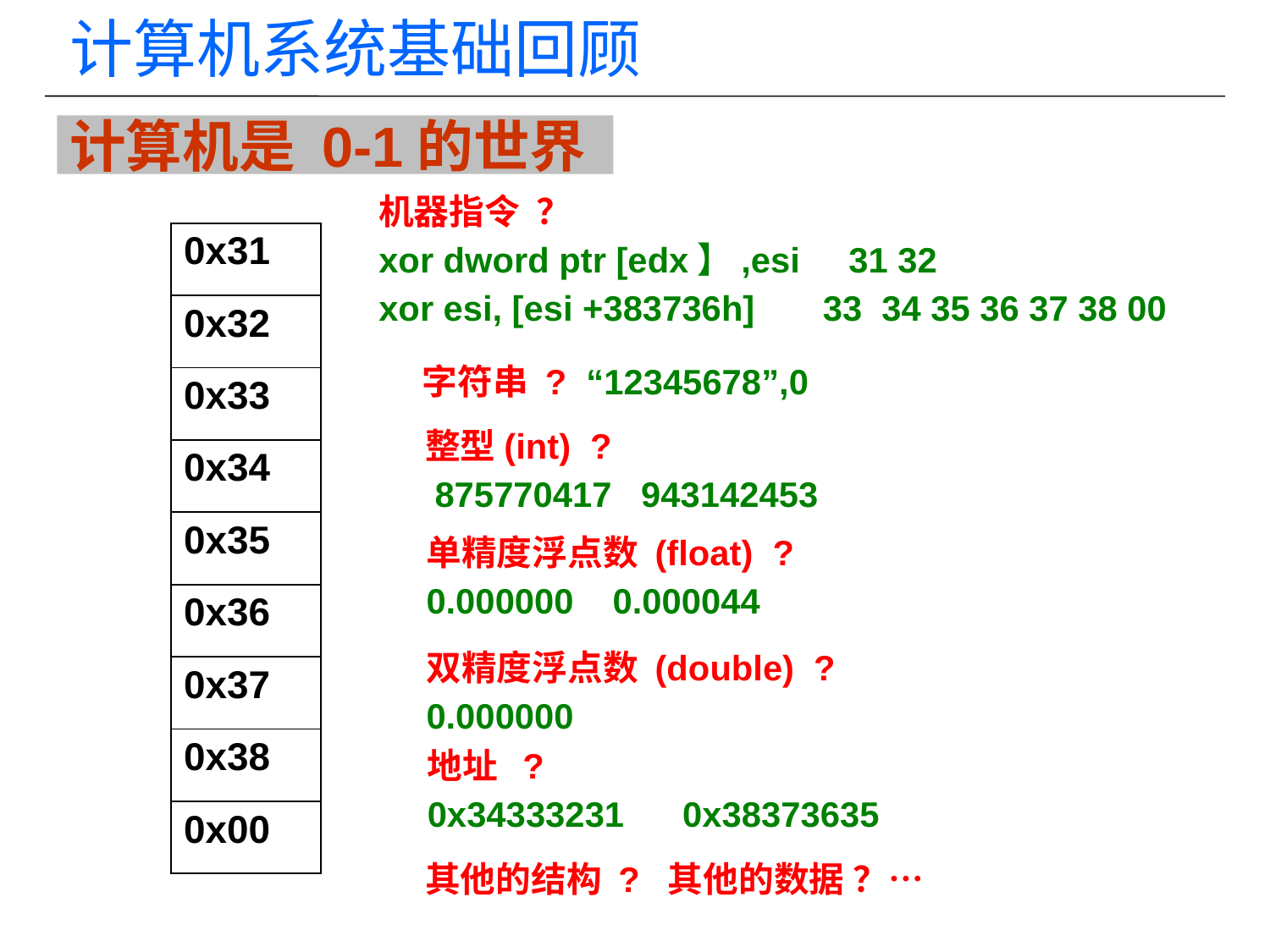

计算机系统基础回顾
计算机是 0-1的世界
机器指令  ？
xor dword ptr [edx】,esi     31 32
xor esi, [esi +383736h]       33  34 35 36 37 38 00
|  | 0x31 |
| --- | --- |
|  | 0x32 |
|  | 0x33 |
|  | 0x34 |
|  | 0x35 |
|  | 0x36 |
|  | 0x37 |
|  | 0x38 |
|  | 0x00 |
字符串 ?  “12345678”,0
整型(int)  ?
 875770417   943142453
单精度浮点数 (float)  ?
0.000000    0.000044
双精度浮点数 (double)  ?
0.000000
地址  ?
0x34333231      0x38373635
其他的结构 ?  其他的数据 ？…